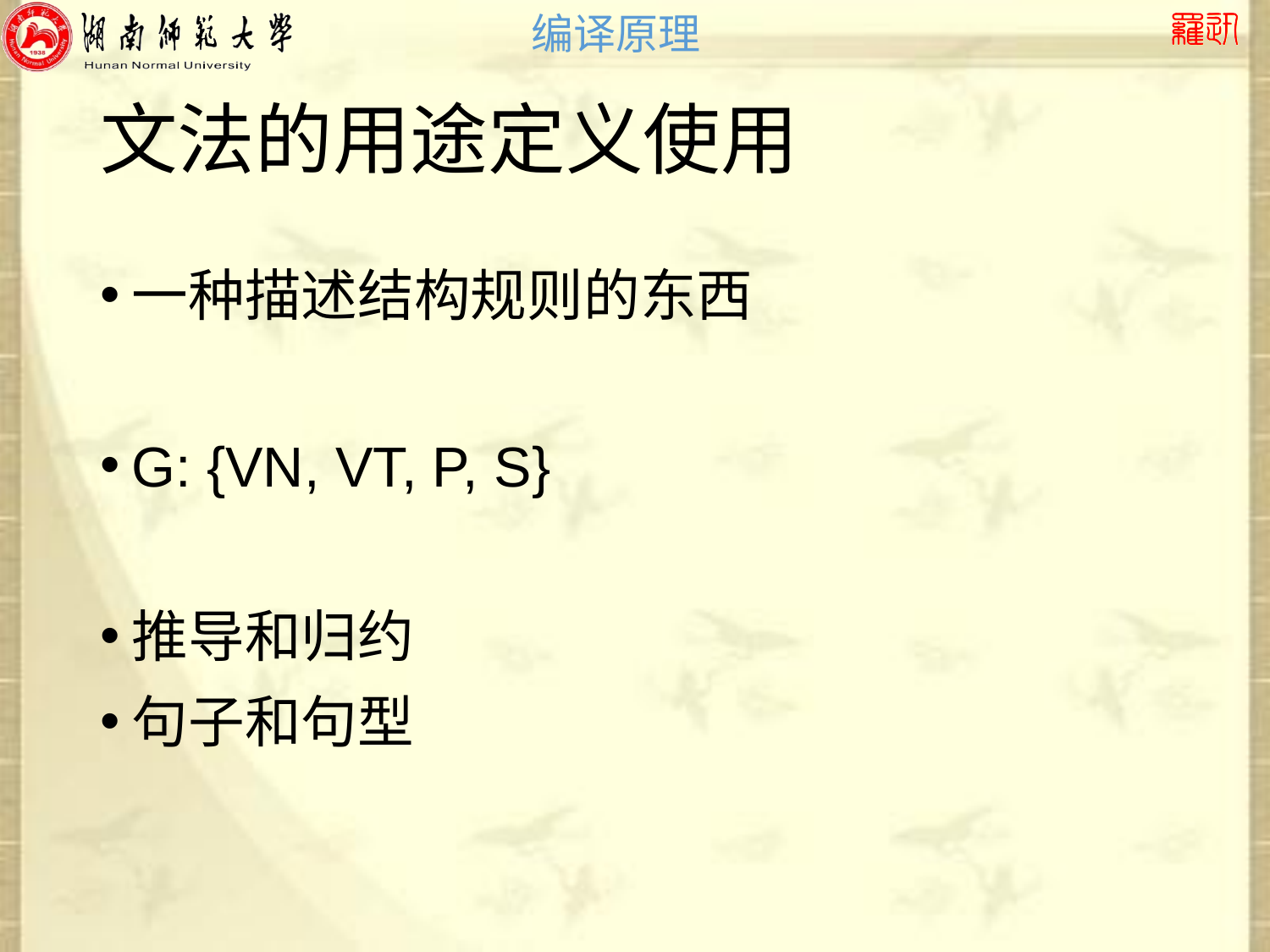

# 文法的用途定义使用
一种描述结构规则的东西

G: {VN, VT, P, S}

推导和归约
句子和句型